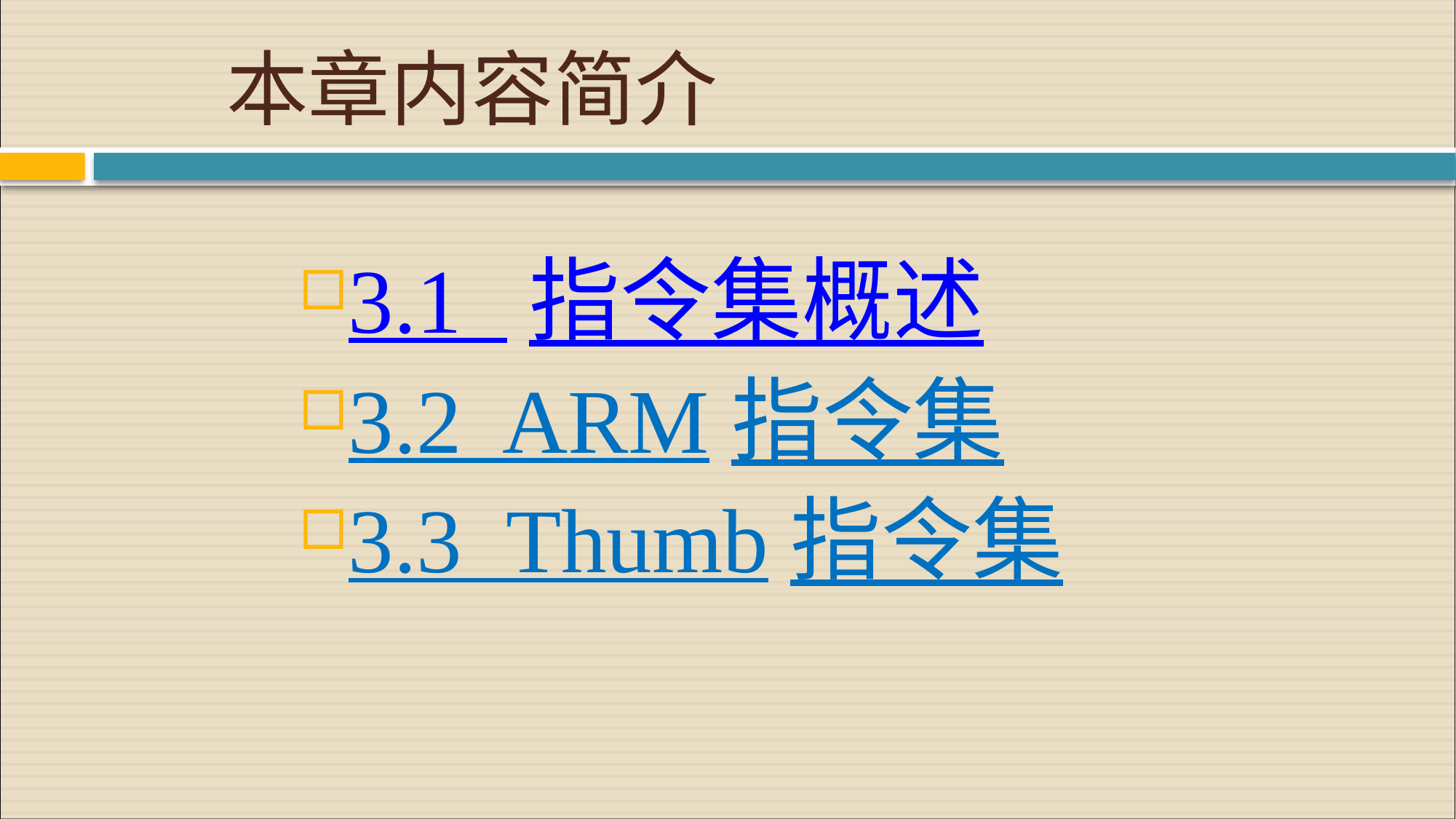

# 本章内容简介
3.1  指令集概述
3.2  ARM指令集
3.3  Thumb指令集